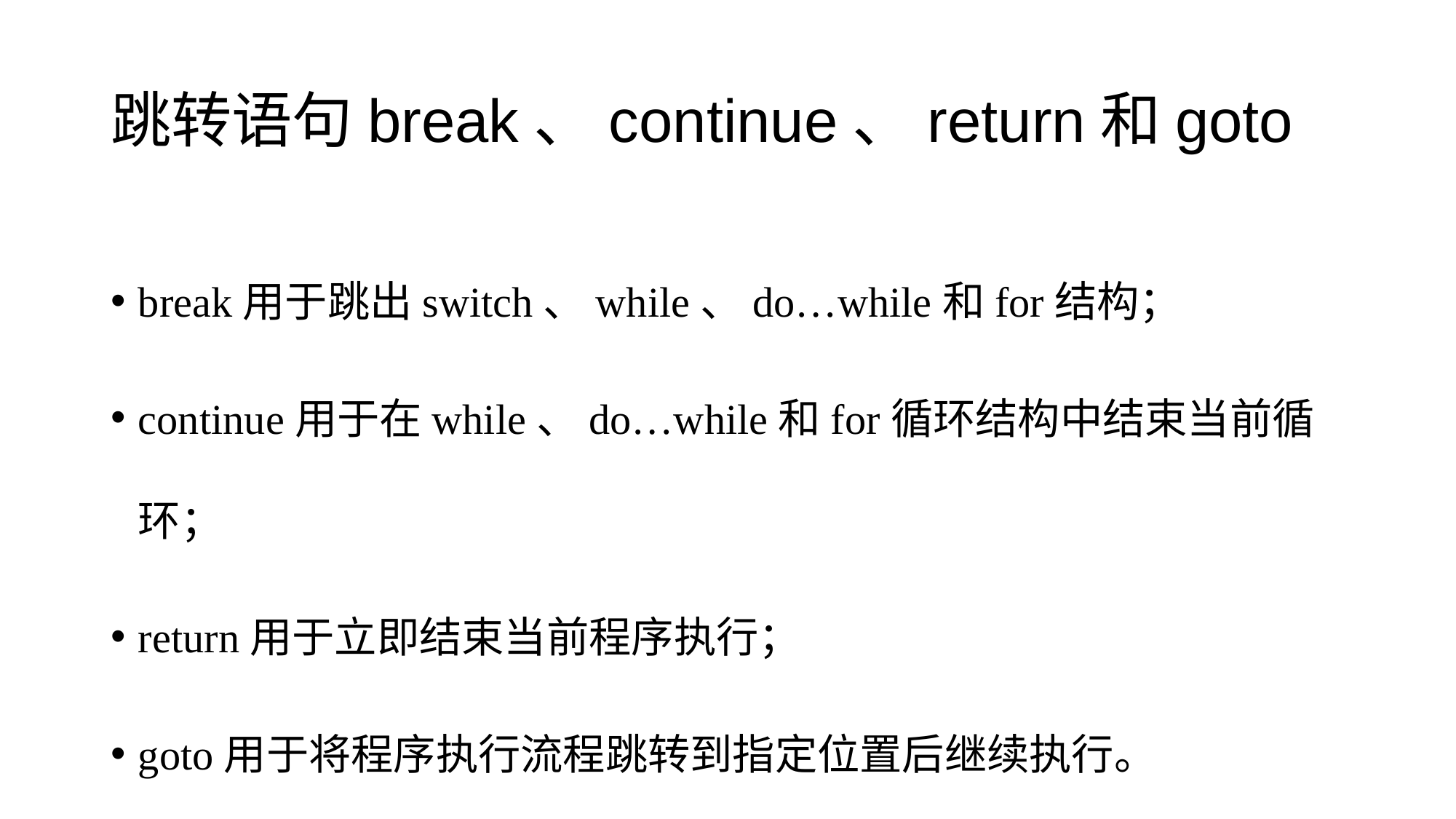

# 跳转语句break、continue、return和goto
break用于跳出switch、while、do…while和for结构；
continue用于在while、do…while和for循环结构中结束当前循环；
return用于立即结束当前程序执行；
goto用于将程序执行流程跳转到指定位置后继续执行。